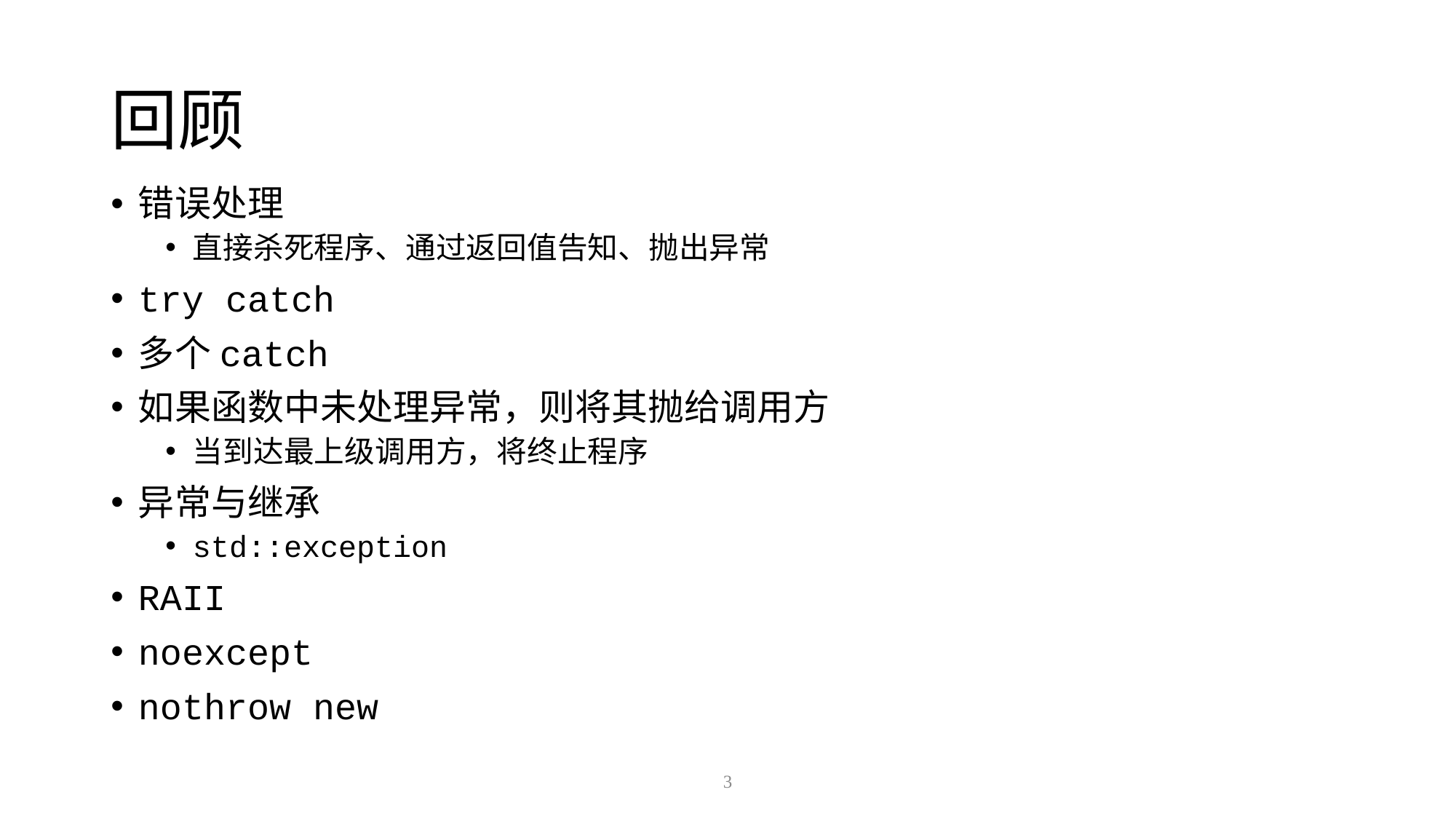

# 回顾
错误处理
直接杀死程序、通过返回值告知、抛出异常
try catch
多个catch
如果函数中未处理异常，则将其抛给调用方
当到达最上级调用方，将终止程序
异常与继承
std::exception
RAII
noexcept
nothrow new

3